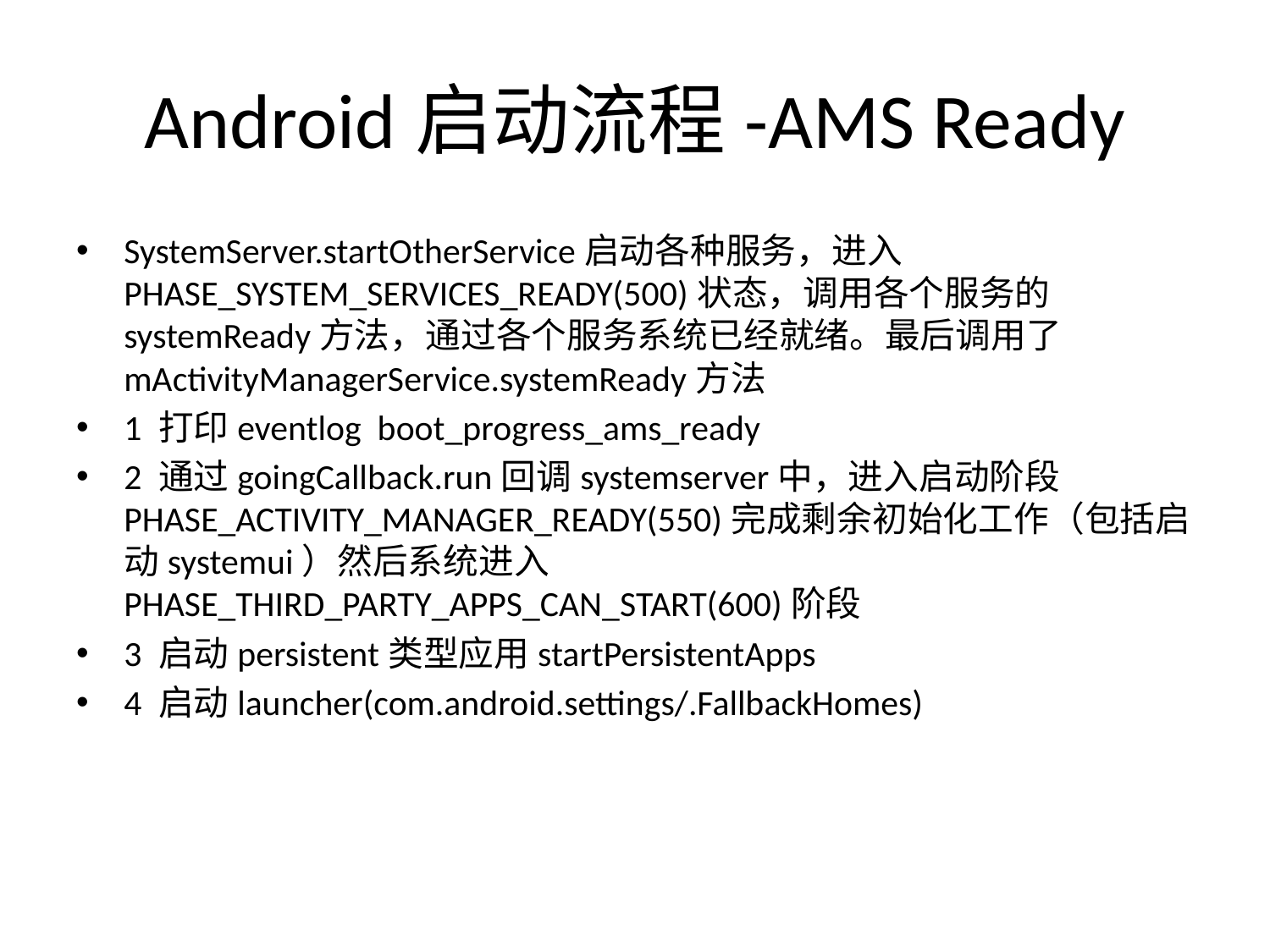

# Android启动流程-AMS Ready
SystemServer.startOtherService启动各种服务，进入PHASE_SYSTEM_SERVICES_READY(500)状态，调用各个服务的systemReady方法，通过各个服务系统已经就绪。最后调用了mActivityManagerService.systemReady方法
1 打印eventlog  boot_progress_ams_ready
2 通过goingCallback.run回调systemserver中，进入启动阶段PHASE_ACTIVITY_MANAGER_READY(550)完成剩余初始化工作（包括启动systemui）然后系统进入PHASE_THIRD_PARTY_APPS_CAN_START(600)阶段
3 启动persistent类型应用startPersistentApps
4 启动launcher(com.android.settings/.FallbackHomes)